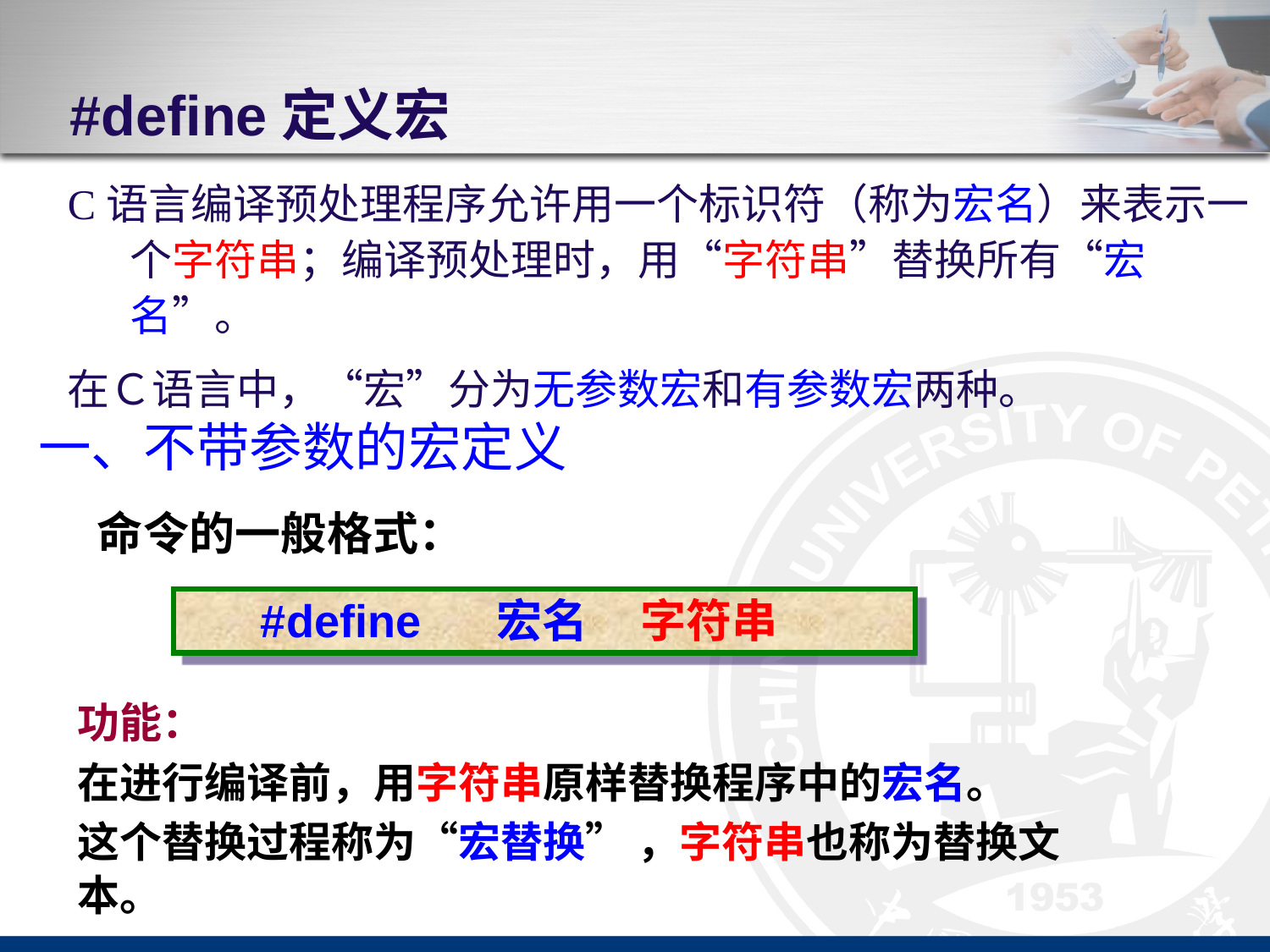

# #define定义宏
C语言编译预处理程序允许用一个标识符（称为宏名）来表示一个字符串；编译预处理时，用“字符串”替换所有“宏名”。
在Ｃ语言中，“宏”分为无参数宏和有参数宏两种。
一、不带参数的宏定义
命令的一般格式：
#define     宏名     字符串
功能：
在进行编译前，用字符串原样替换程序中的宏名。
这个替换过程称为“宏替换” ，字符串也称为替换文本。